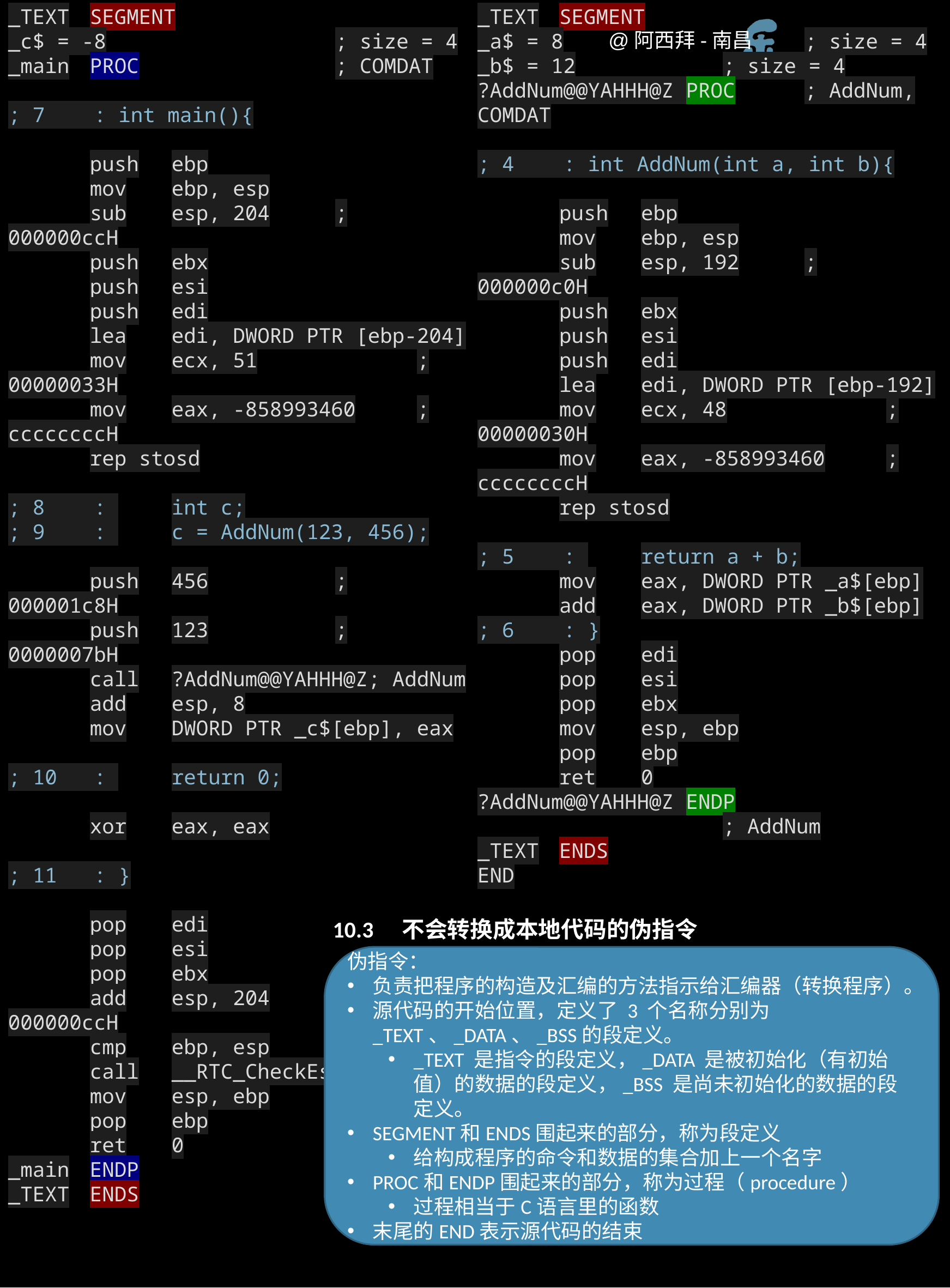

_TEXT	SEGMENT
_c$ = -8			; size = 4
_main	PROC			; COMDAT

; 7    : int main(){

	push	ebp
	mov	ebp, esp
	sub	esp, 204	; 000000ccH
	push	ebx
	push	esi
	push	edi
	lea	edi, DWORD PTR [ebp-204]
	mov	ecx, 51		; 00000033H
	mov	eax, -858993460	; ccccccccH
	rep stosd

; 8    : 	int c;
; 9    : 	c = AddNum(123, 456);

	push	456		; 000001c8H
	push	123		; 0000007bH
	call	?AddNum@@YAHHH@Z; AddNum
	add	esp, 8
	mov	DWORD PTR _c$[ebp], eax

; 10   : 	return 0;

	xor	eax, eax

; 11   : }

	pop	edi
	pop	esi
	pop	ebx
	add	esp, 204	; 000000ccH
	cmp	ebp, esp
	call	__RTC_CheckEsp
	mov	esp, ebp
	pop	ebp
	ret	0
_main	ENDP
_TEXT	ENDS
_TEXT	SEGMENT
_a$ = 8			; size = 4
_b$ = 12		; size = 4
?AddNum@@YAHHH@Z PROC	; AddNum, COMDAT

; 4    : int AddNum(int a, int b){

	push	ebp
	mov	ebp, esp
	sub	esp, 192	; 000000c0H
	push	ebx
	push	esi
	push	edi
	lea	edi, DWORD PTR [ebp-192]
	mov	ecx, 48		; 00000030H
	mov	eax, -858993460	; ccccccccH
	rep stosd

; 5    : 	return a + b;
	mov	eax, DWORD PTR _a$[ebp]
	add	eax, DWORD PTR _b$[ebp]
; 6    : }
	pop	edi
	pop	esi
	pop	ebx
	mov	esp, ebp
	pop	ebp
	ret	0
?AddNum@@YAHHH@Z ENDP					; AddNum
_TEXT	ENDS
END
10.3　不会转换成本地代码的伪指令
伪指令：
负责把程序的构造及汇编的方法指示给汇编器（转换程序）。
源代码的开始位置，定义了 3 个名称分别为 _TEXT、_DATA、_BSS的段定义。
_TEXT 是指令的段定义，_DATA 是被初始化（有初始值）的数据的段定义，_BSS 是尚未初始化的数据的段定义。
SEGMENT和ENDS围起来的部分，称为段定义
给构成程序的命令和数据的集合加上一个名字
PROC和ENDP围起来的部分，称为过程（procedure）
过程相当于C语言里的函数
末尾的END表示源代码的结束